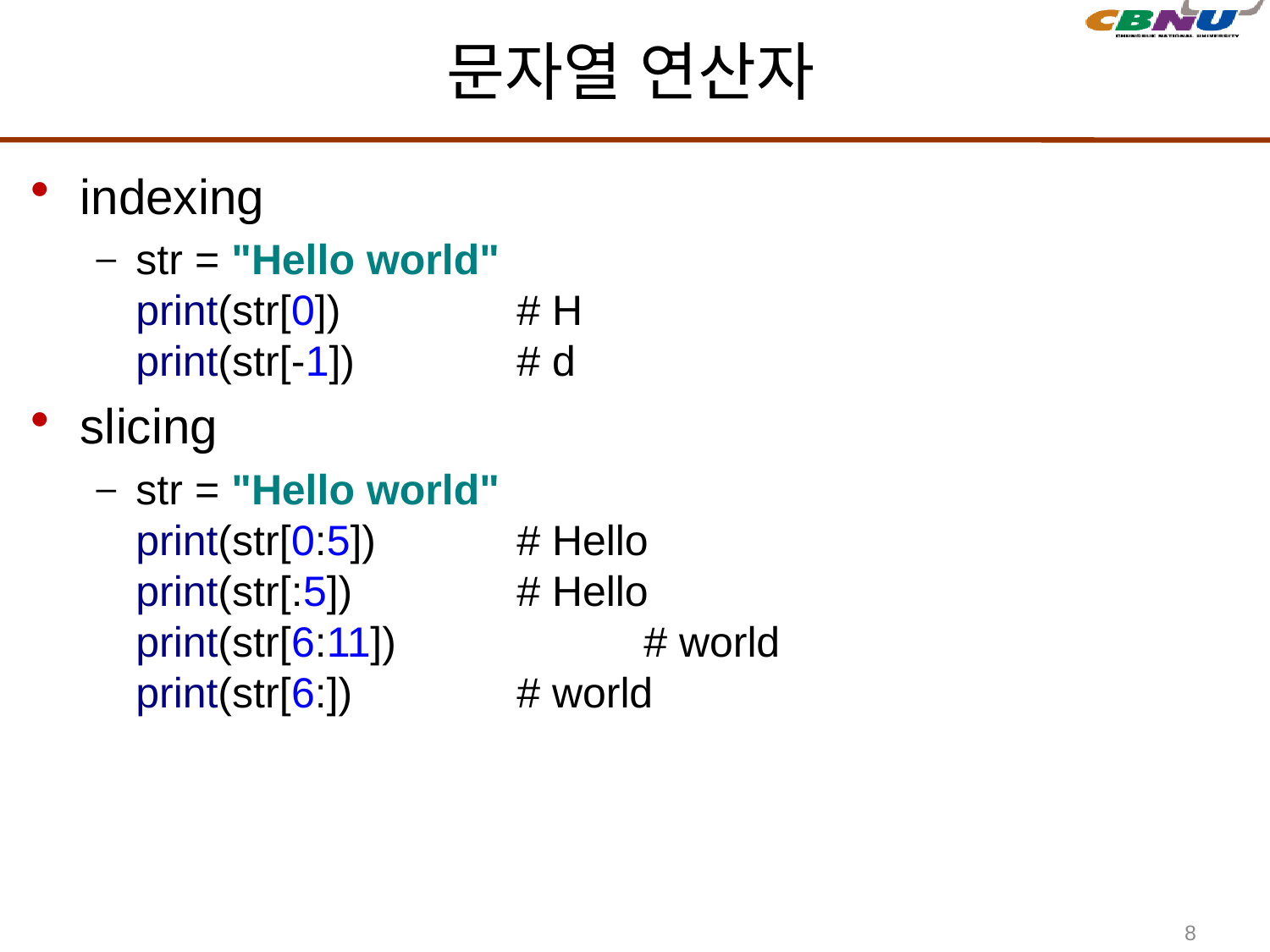

# 문자열 연산자
indexing
str = "Hello world"
print(str[0])		# H
print(str[-1])		# d
slicing
str = "Hello world"
print(str[0:5])		# Hello
print(str[:5])		# Hello
print(str[6:11])		# world
print(str[6:])		# world
8